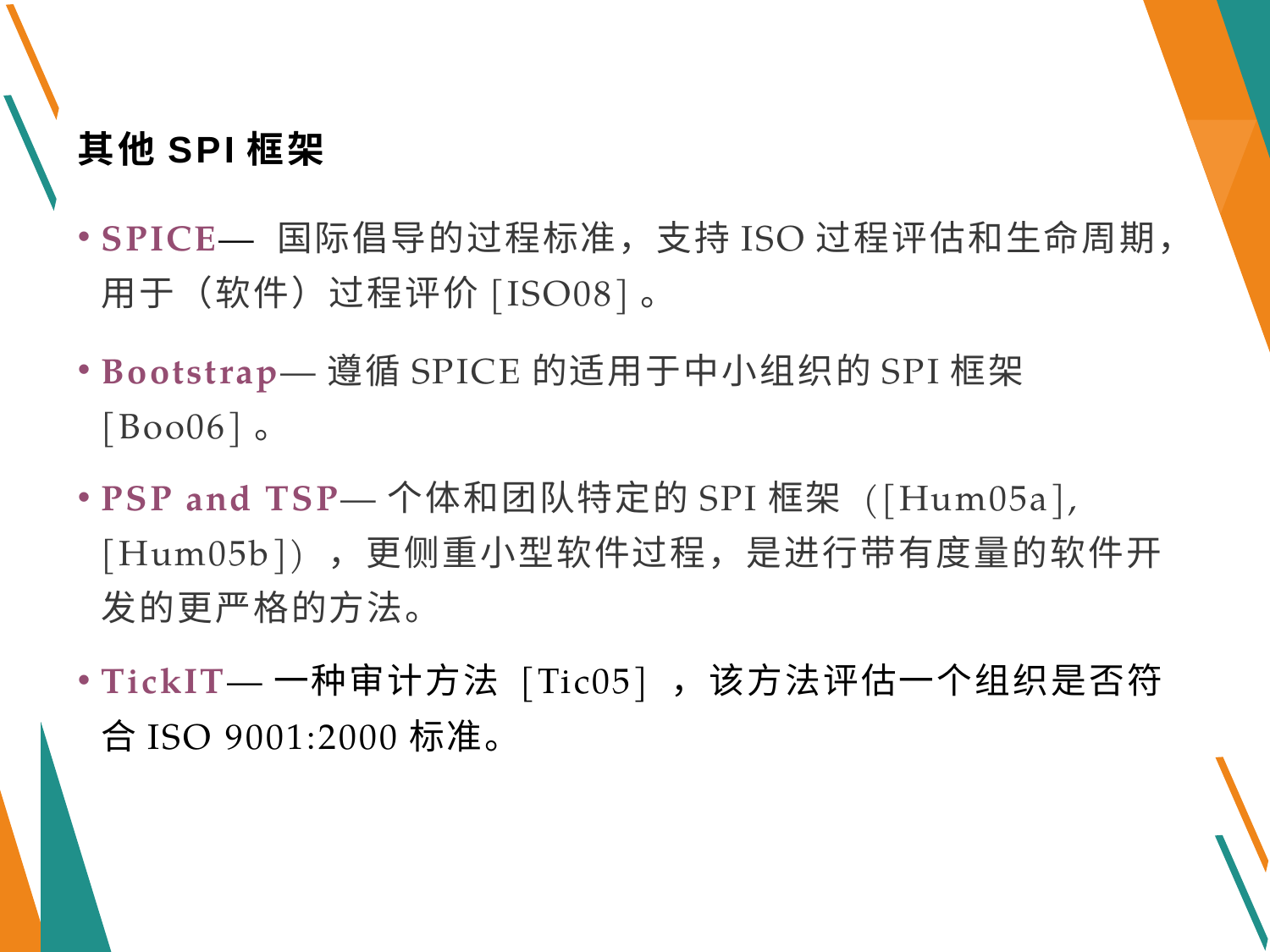

# 其他SPI框架
SPICE— 国际倡导的过程标准，支持ISO过程评估和生命周期，用于（软件）过程评价[ISO08]。
Bootstrap—遵循SPICE的适用于中小组织的SPI框架 [Boo06]。
PSP and TSP—个体和团队特定的SPI框架 ([Hum05a], [Hum05b]) ，更侧重小型软件过程，是进行带有度量的软件开发的更严格的方法。
TickIT—一种审计方法 [Tic05] ，该方法评估一个组织是否符合ISO 9001:2000标准。
18